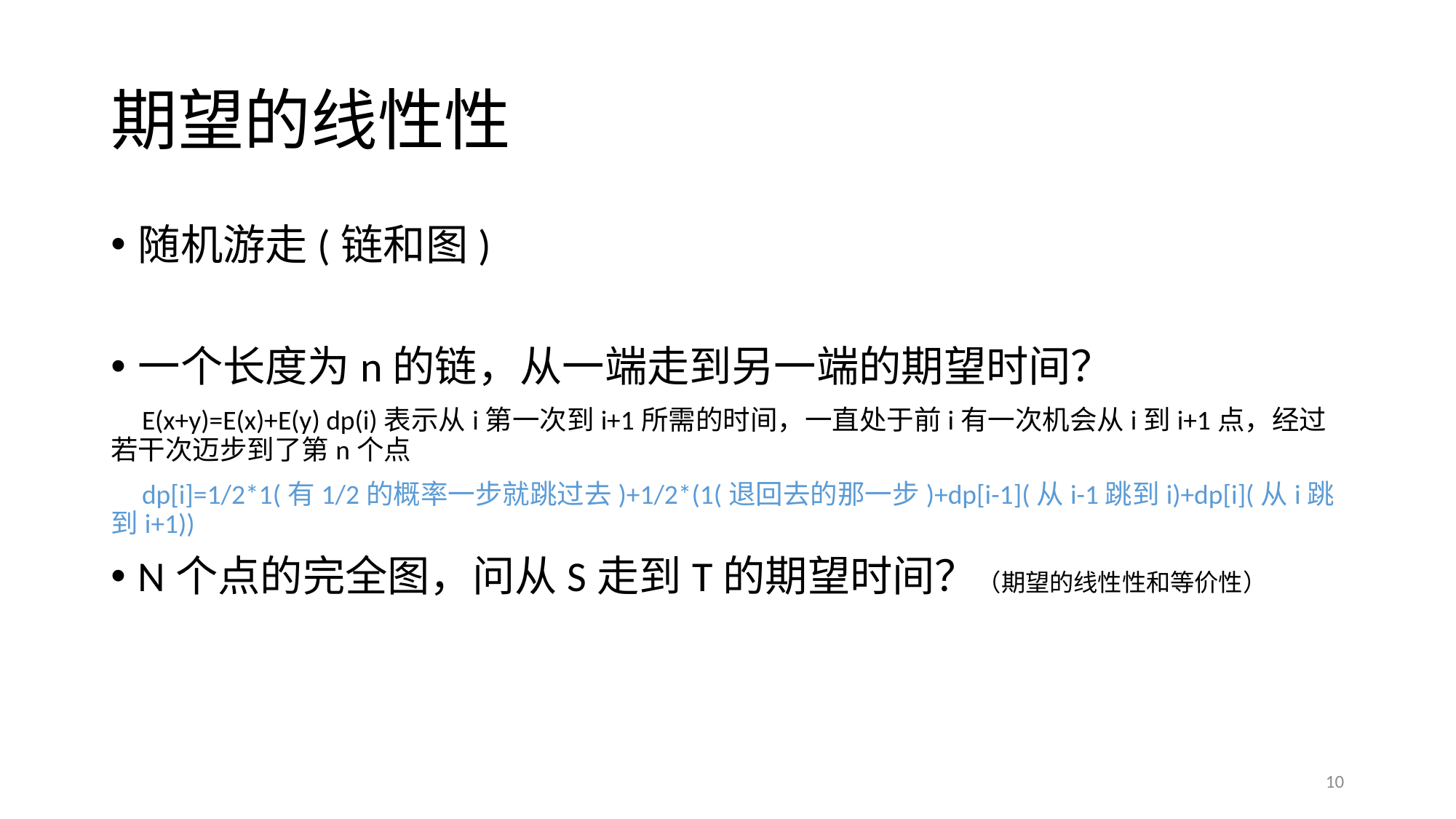

# 期望的线性性
随机游走(链和图)

一个长度为n的链，从一端走到另一端的期望时间？
     E(x+y)=E(x)+E(y) dp(i)表示从i第一次到i+1所需的时间，一直处于前i有一次机会从i到i+1点，经过若干次迈步到了第n个点
     dp[i]=1/2*1(有1/2的概率一步就跳过去)+1/2*(1(退回去的那一步)+dp[i-1](从i-1跳到i)+dp[i](从i跳到i+1))
N个点的完全图，问从S走到T的期望时间？（期望的线性性和等价性）

10